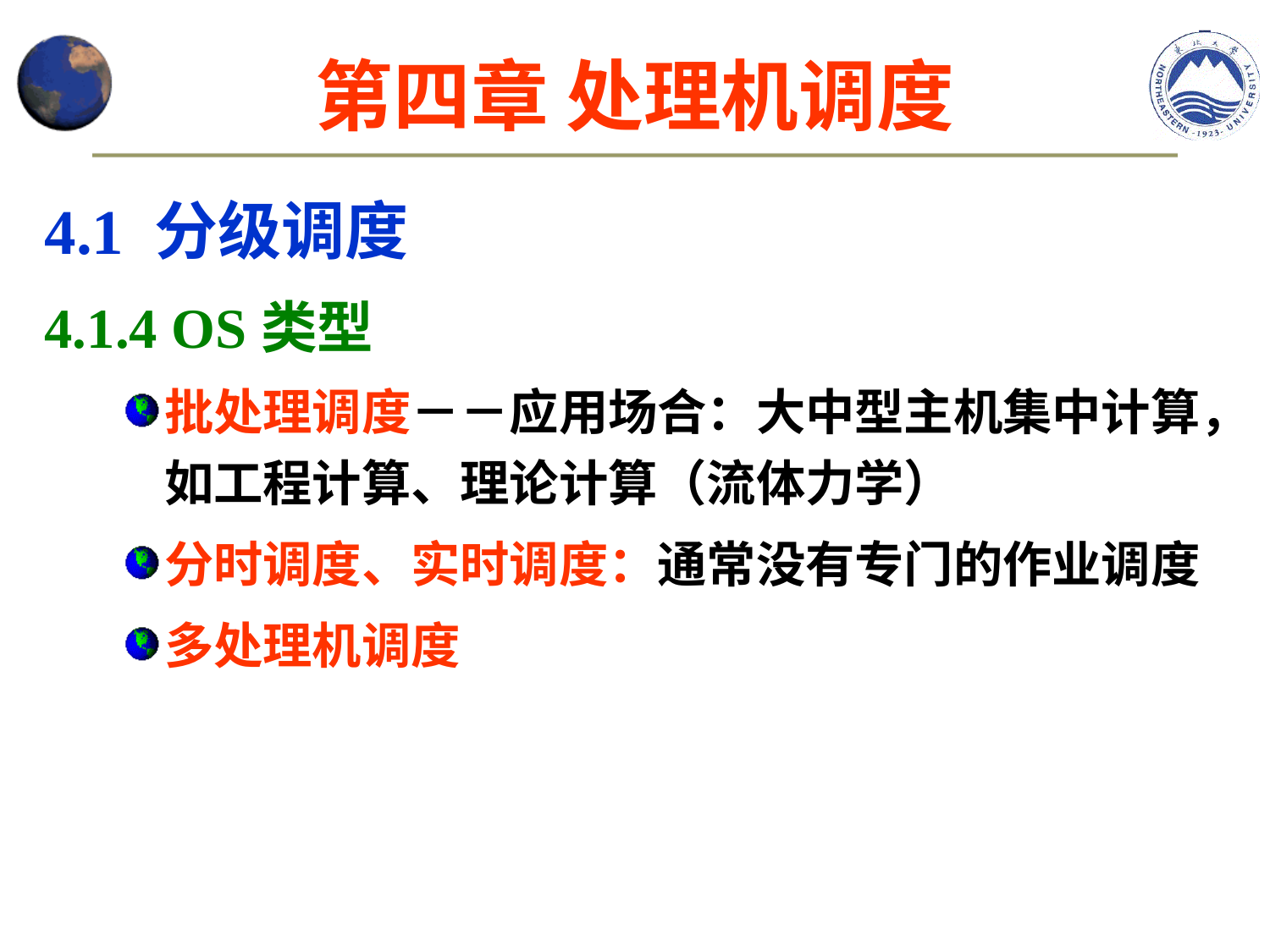

# 第四章 处理机调度
4.1 分级调度
4.1.4 OS类型
批处理调度－－应用场合：大中型主机集中计算，如工程计算、理论计算（流体力学）
分时调度、实时调度：通常没有专门的作业调度
多处理机调度